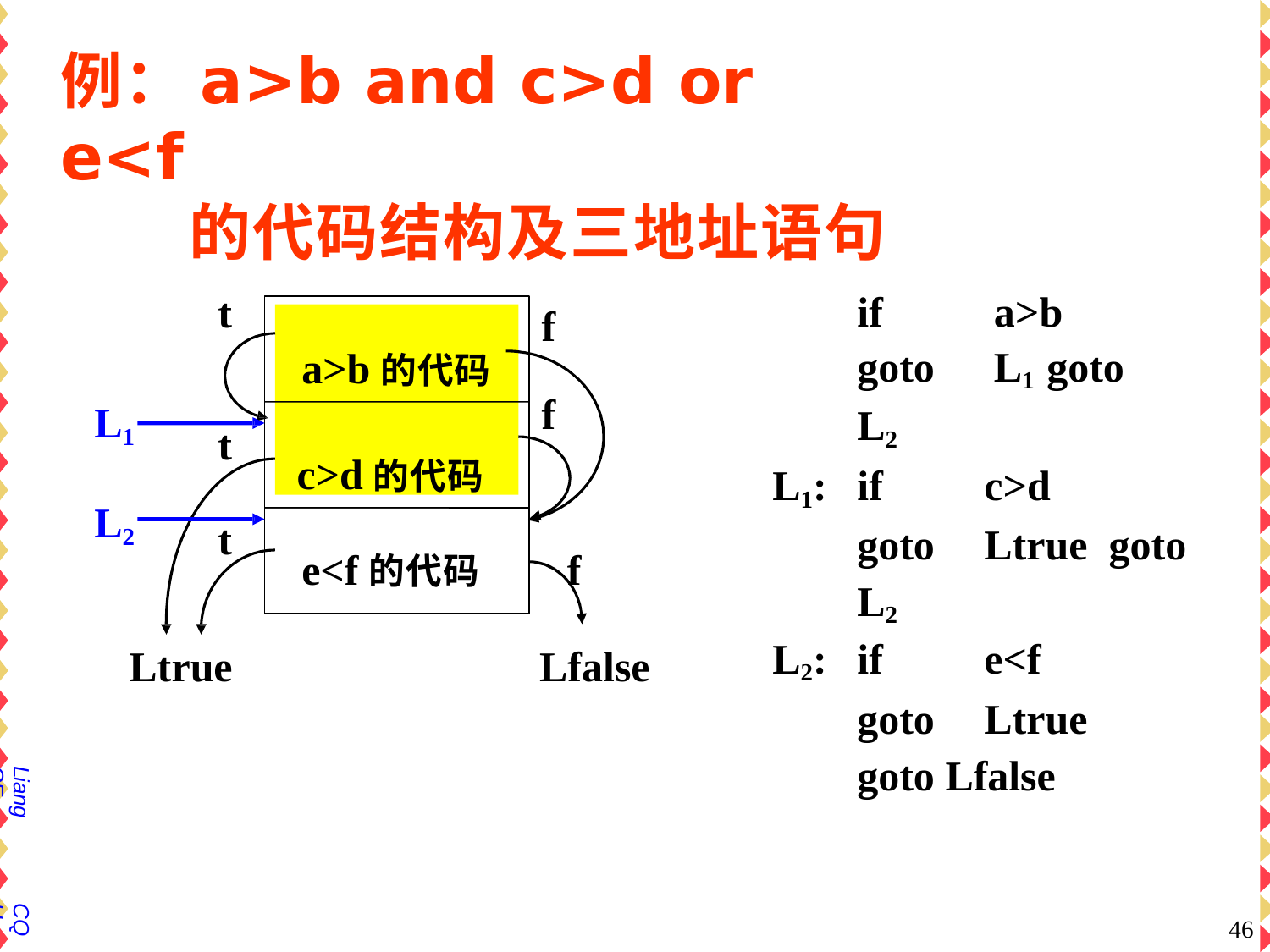

# 例：a>b and c>d or e<f
的代码结构及三地址语句
if	a>b	goto	L1  goto L2
L1:	if	c>d	goto	Ltrue  goto L2
L2:	if	e<f	goto	Ltrue  goto Lfalse
t

f

a>b的代码

f
L1
L2

t

c>d的代码

t

e<f的代码	f

Ltrue
Lfalse
Liang GE
CQU
46